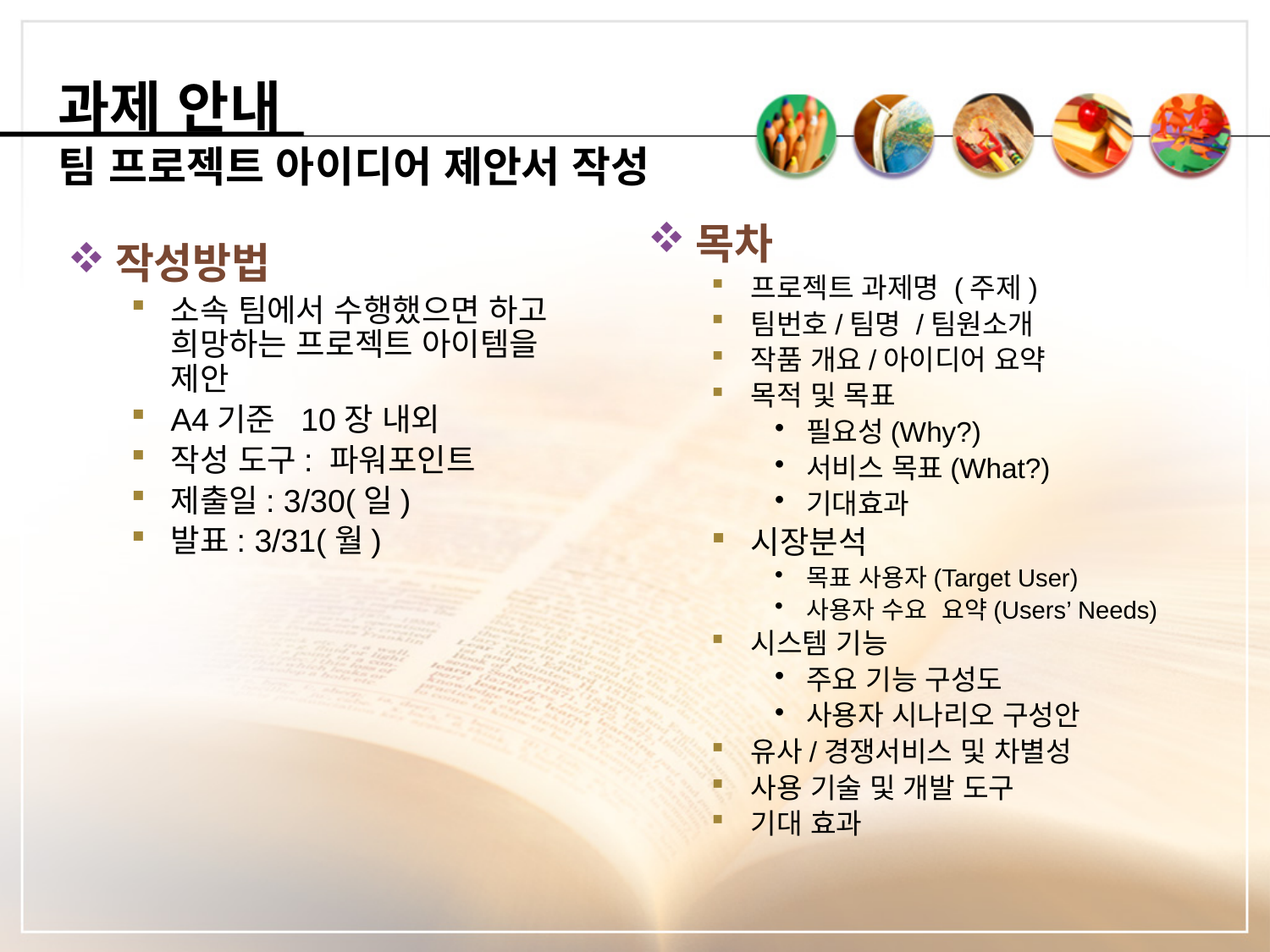

# 과제 안내 팀 프로젝트 아이디어 제안서 작성
목차
프로젝트 과제명 (주제)
팀번호/팀명 /팀원소개
작품 개요/아이디어 요약
목적 및 목표
필요성(Why?)
서비스 목표(What?)
기대효과
시장분석
목표 사용자(Target User)
사용자 수요  요약(Users’ Needs)
시스템 기능
주요 기능 구성도
사용자 시나리오 구성안
유사/경쟁서비스 및 차별성
사용 기술 및 개발 도구
기대 효과

작성방법
소속 팀에서 수행했으면 하고 희망하는 프로젝트 아이템을 제안
A4기준  10장 내외
작성 도구: 파워포인트
제출일: 3/30(일)
발표: 3/31(월)